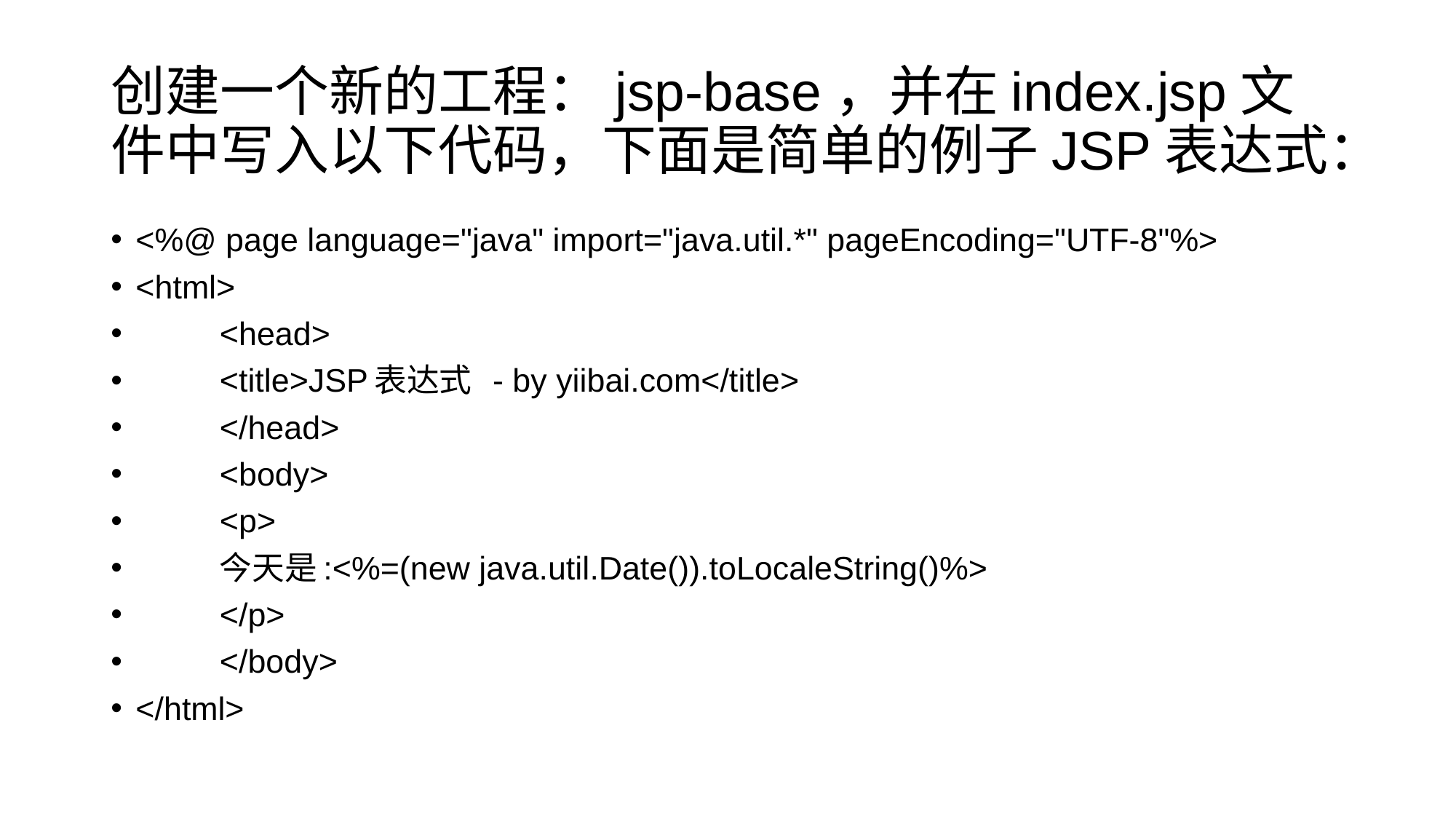

# 创建一个新的工程：jsp-base，并在index.jsp文件中写入以下代码，下面是简单的例子JSP表达式：
<%@ page language="java" import="java.util.*" pageEncoding="UTF-8"%>
<html>
	<head>
		<title>JSP表达式  - by yiibai.com</title>
	</head>
	<body>
		<p>
			今天是:<%=(new java.util.Date()).toLocaleString()%>
		</p>
	</body>
</html>